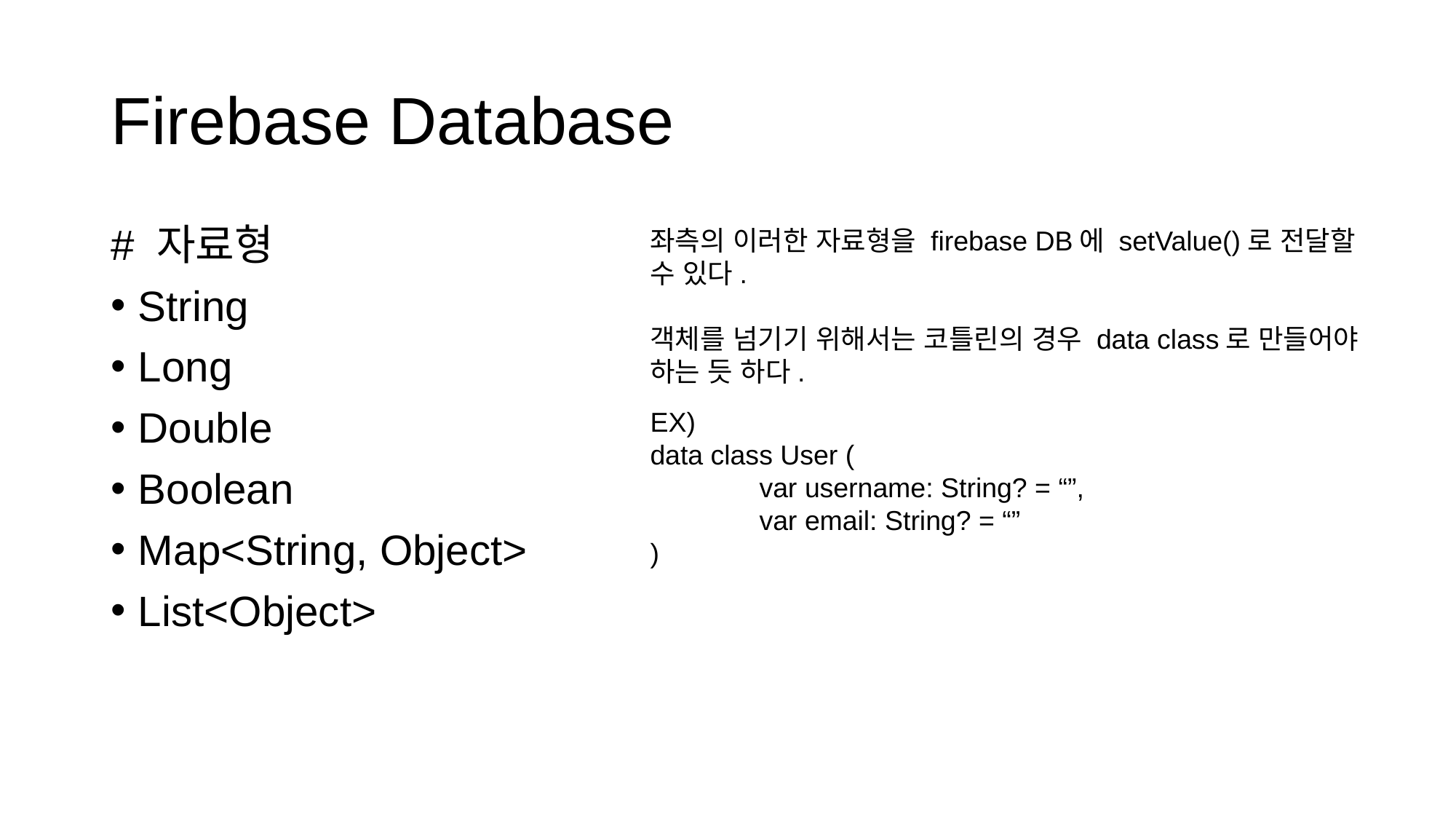

# Firebase Database
# 자료형
String
Long
Double
Boolean
Map<String, Object>
List<Object>
좌측의 이러한 자료형을 firebase DB에 setValue()로 전달할 수 있다.

객체를 넘기기 위해서는 코틀린의 경우 data class로 만들어야 하는 듯 하다.
EX)
data class User (
	var username: String? = “”,
	var email: String? = “”
)